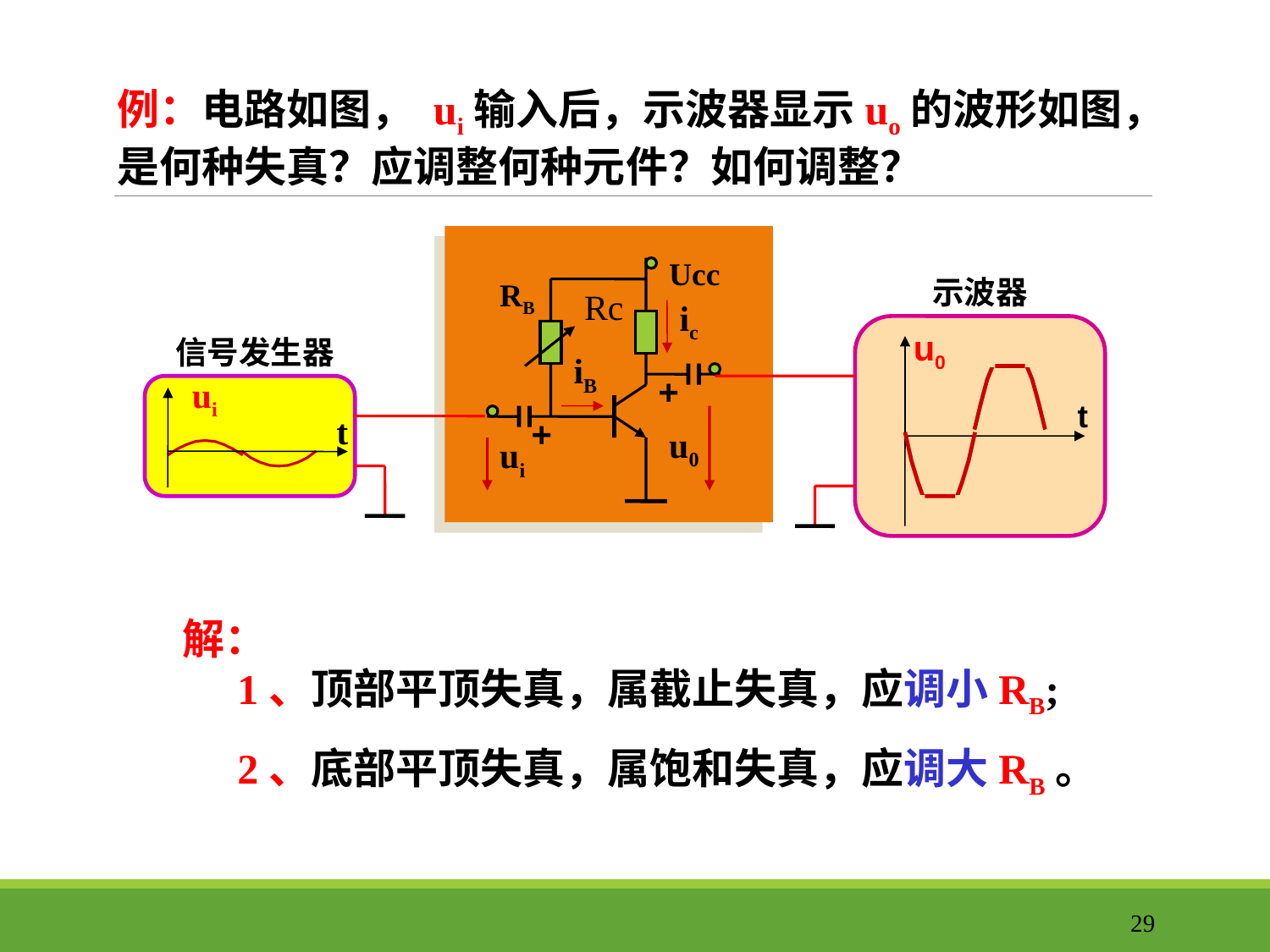

例：电路如图， ui输入后，示波器显示uo的波形如图，是何种失真？应调整何种元件？如何调整？

Ucc

RB

Rc
ic

iB
+

+

u0
ui

示波器

u0

t

信号发生器
ui

t

解：
1、顶部平顶失真，属截止失真，应调小RB;
2、底部平顶失真，属饱和失真，应调大RB。
29